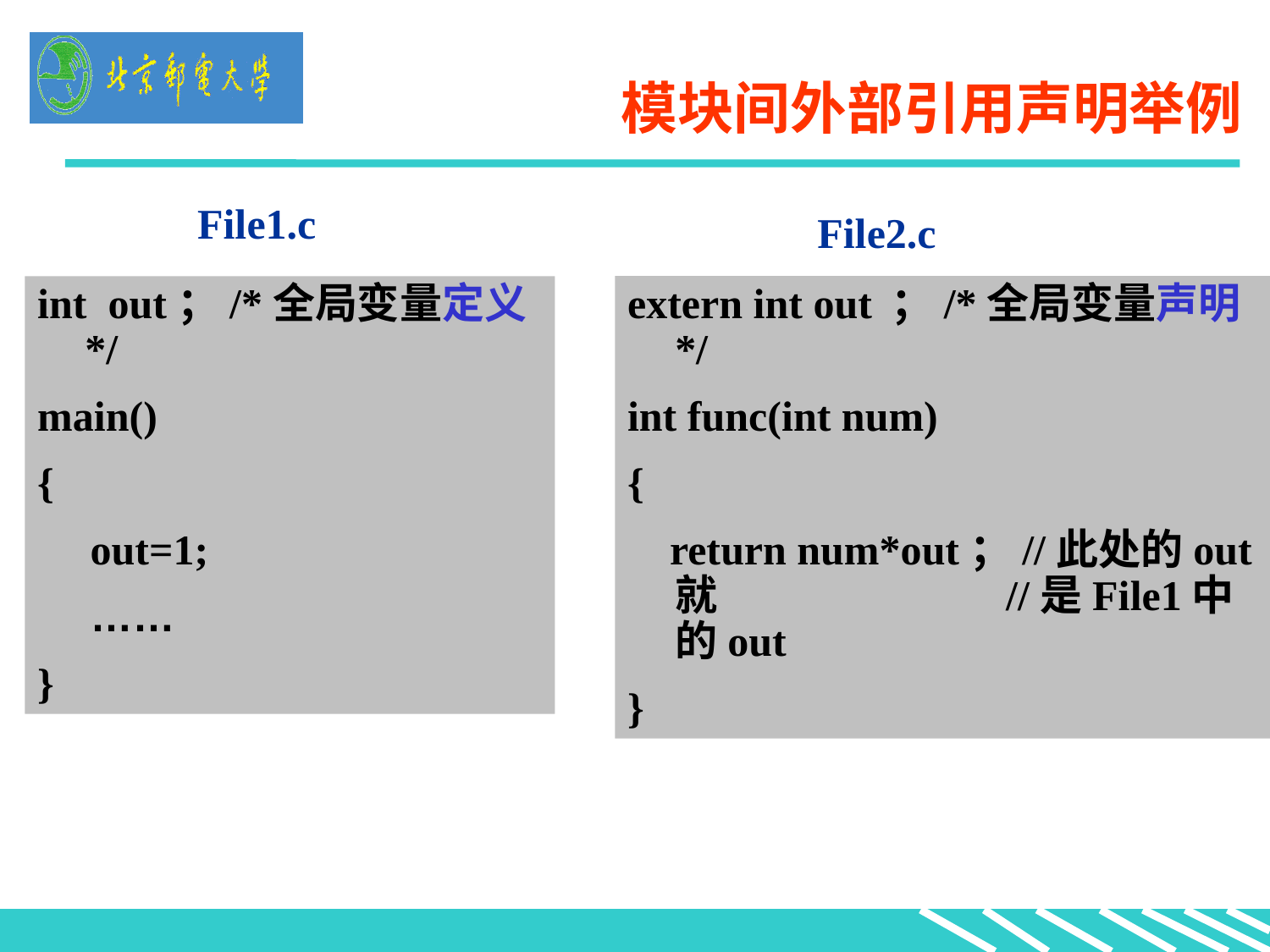

# 模块间外部引用声明举例
File1.c
int  out；/*全局变量定义*/
main()
{
     out=1;
     ……
}
File2.c
extern int out ；/*全局变量声明*/
int func(int num)
{
    return num*out；//此处的out就 		       //是File1中的out
}